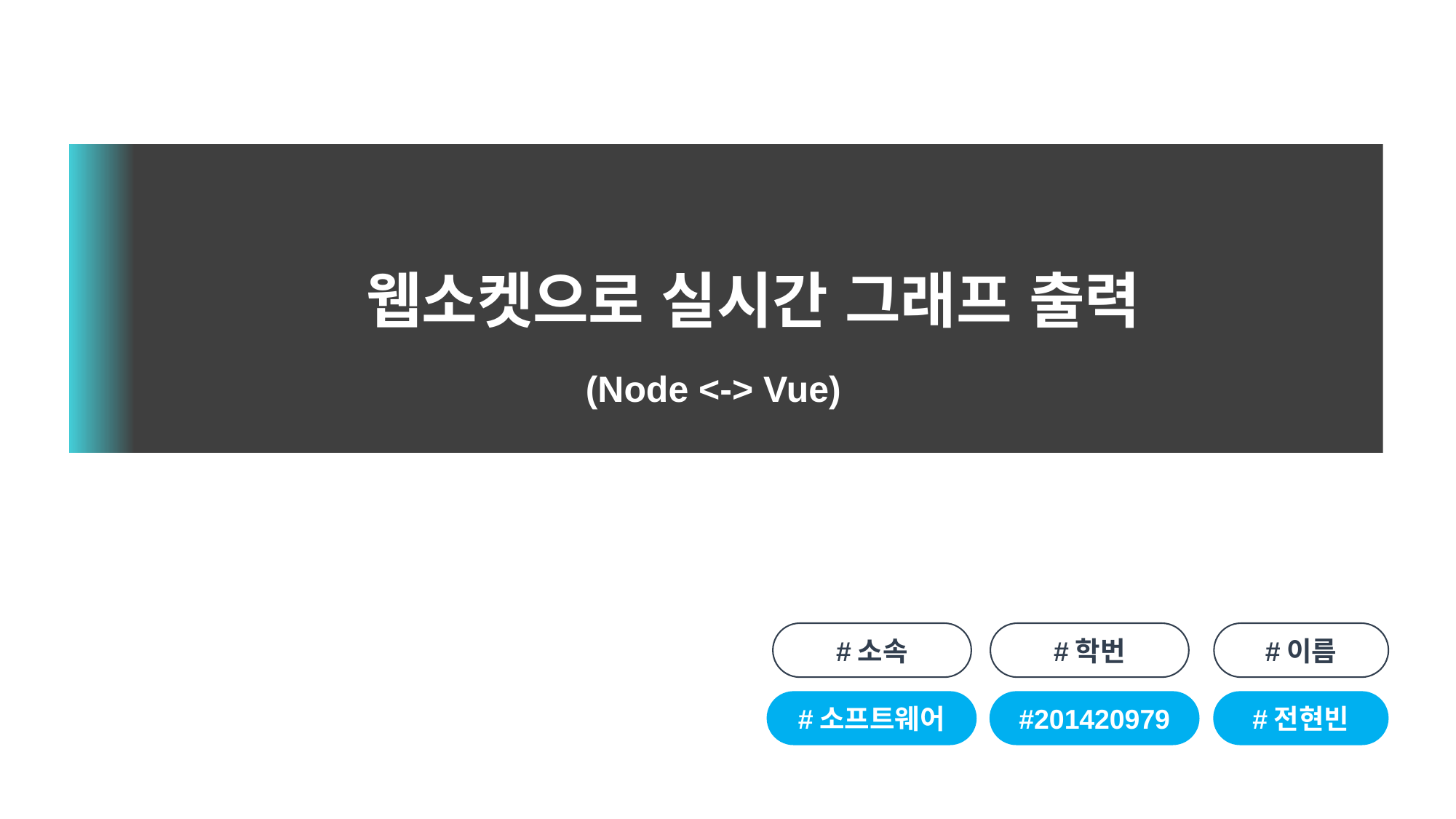

웹소켓으로 실시간 그래프 출력
(Node <-> Vue)
#소속
#학번
#이름
#소프트웨어
#201420979
#전현빈